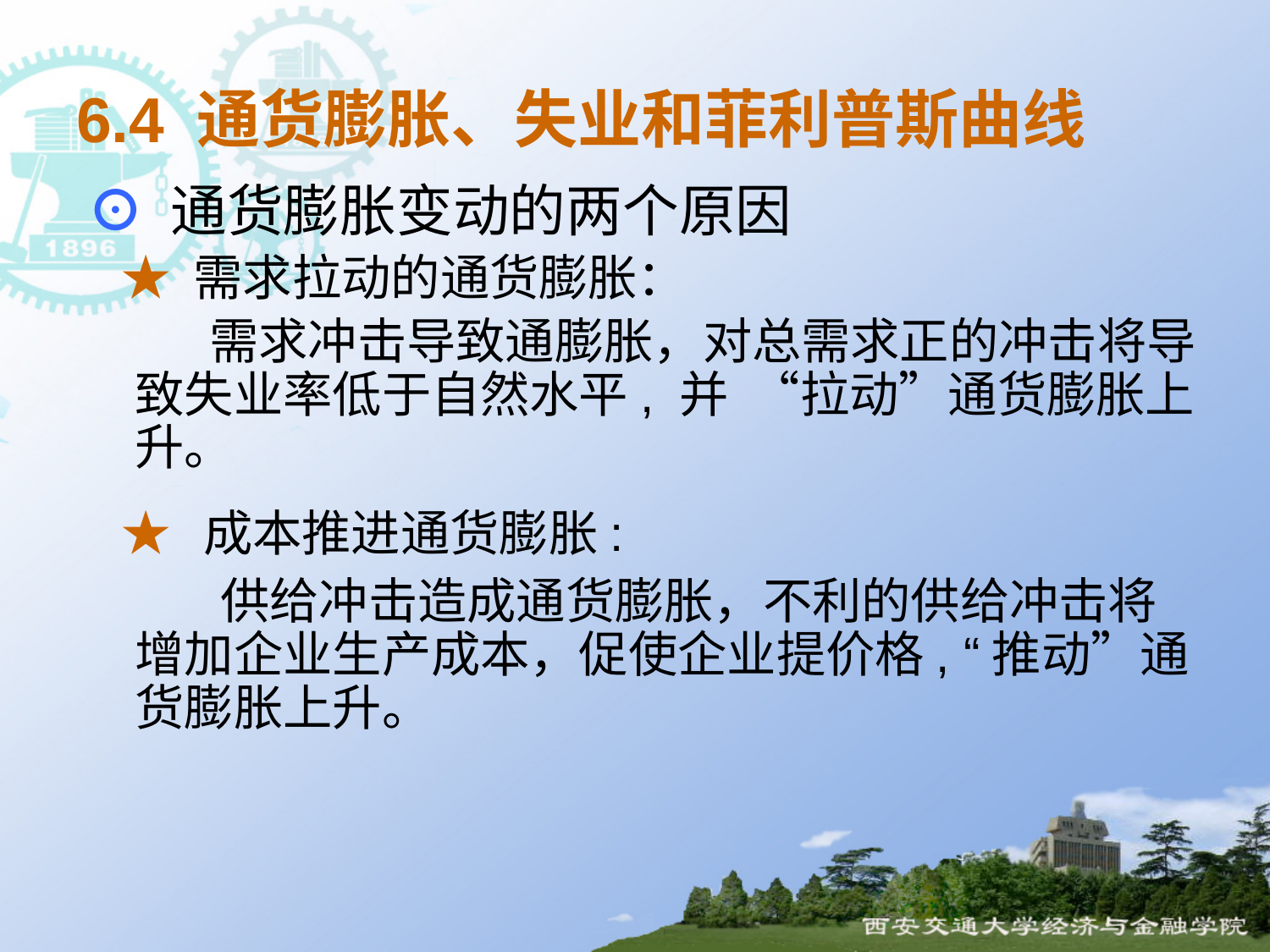

6.4 通货膨胀、失业和菲利普斯曲线
⊙ 通货膨胀变动的两个原因
   ★ 需求拉动的通货膨胀：
          需求冲击导致通膨胀，对总需求正的冲击将导致失业率低于自然水平, 并  “拉动”通货膨胀上升。
   ★ 成本推进通货膨胀:
           供给冲击造成通货膨胀，不利的供给冲击将增加企业生产成本，促使企业提价格, “推动”通货膨胀上升。